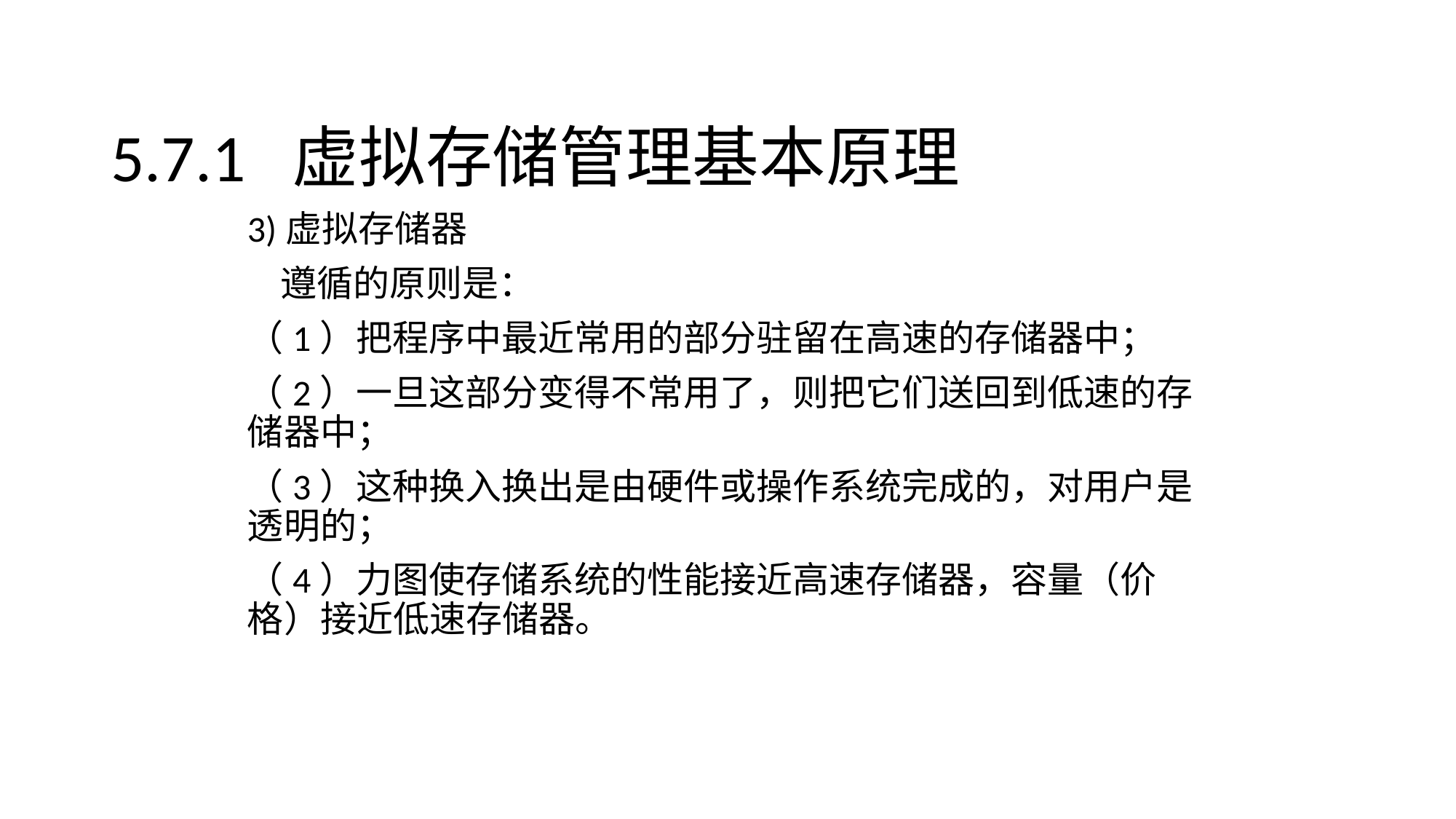

5.7.1  虚拟存储管理基本原理
3)虚拟存储器
   遵循的原则是：
（1）把程序中最近常用的部分驻留在高速的存储器中；
（2）一旦这部分变得不常用了，则把它们送回到低速的存储器中；
（3）这种换入换出是由硬件或操作系统完成的，对用户是透明的；
（4）力图使存储系统的性能接近高速存储器，容量（价格）接近低速存储器。

2